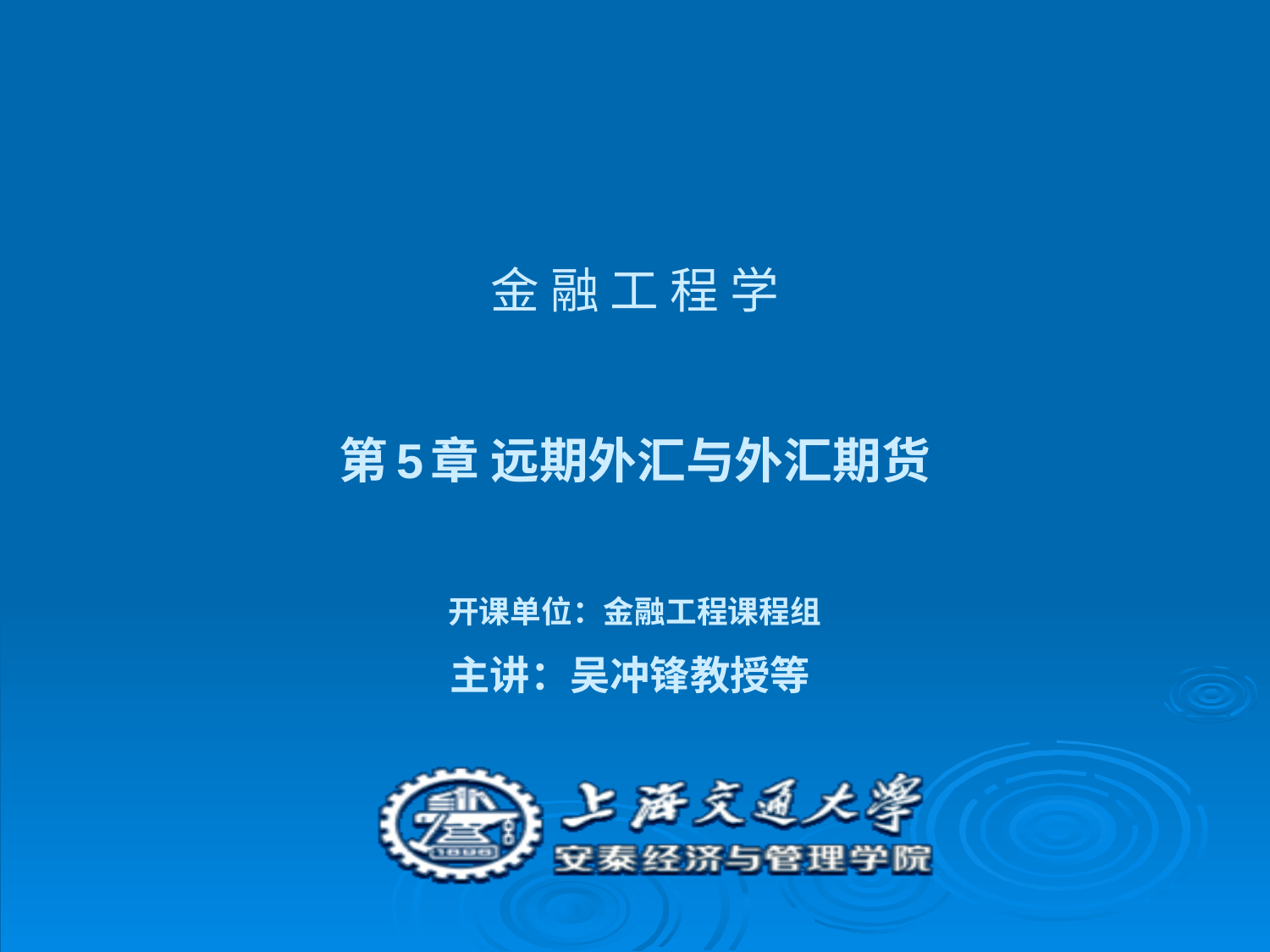

# 金 融 工 程 学 第5章 远期外汇与外汇期货 开课单位：金融工程课程组 主讲：吴冲锋教授等